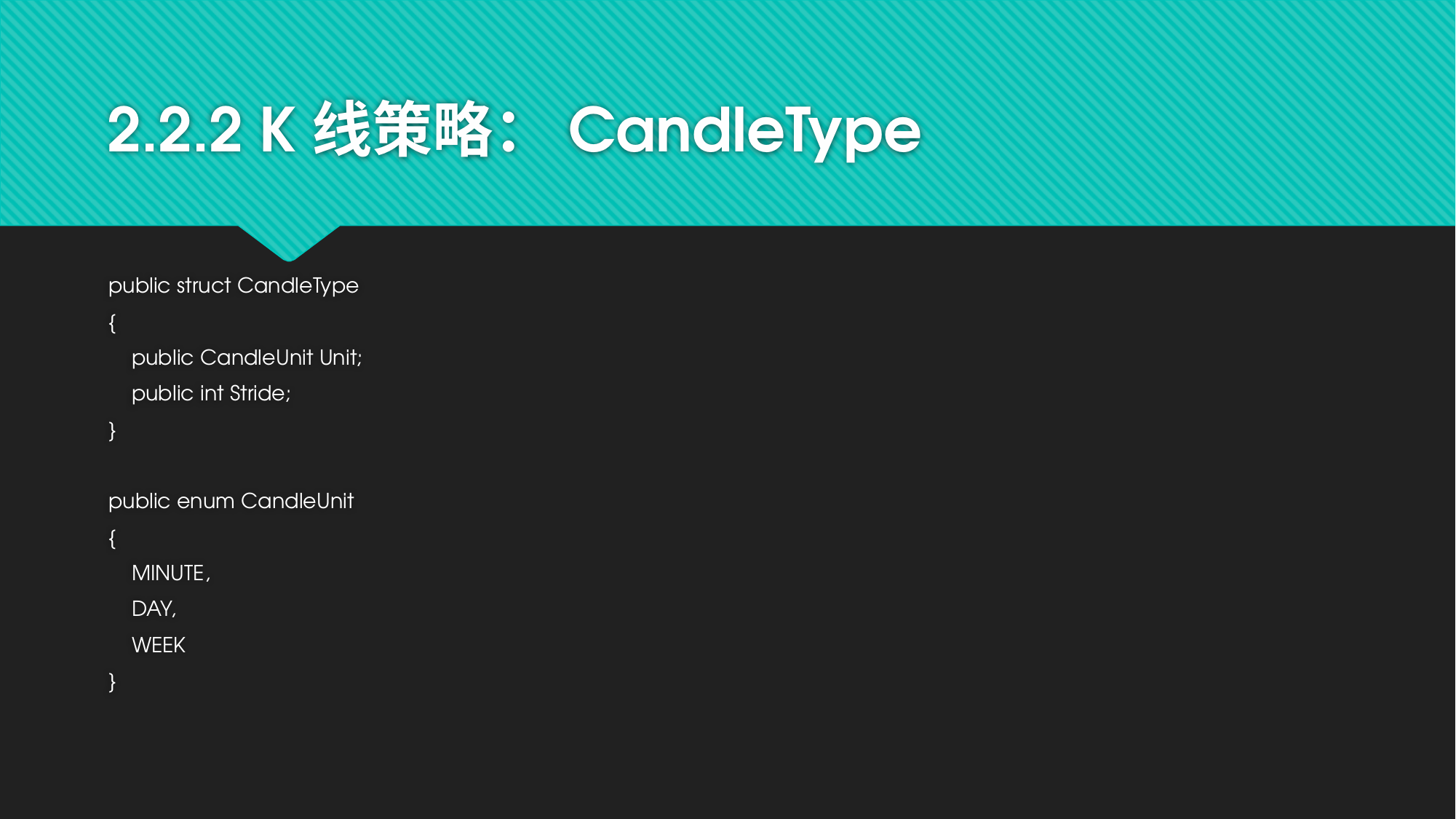

# 2.2.2 K线策略：CandleType
public struct CandleType
{
    public CandleUnit Unit;
    public int Stride;
}

public enum CandleUnit
{
    MINUTE,
    DAY,
    WEEK
}